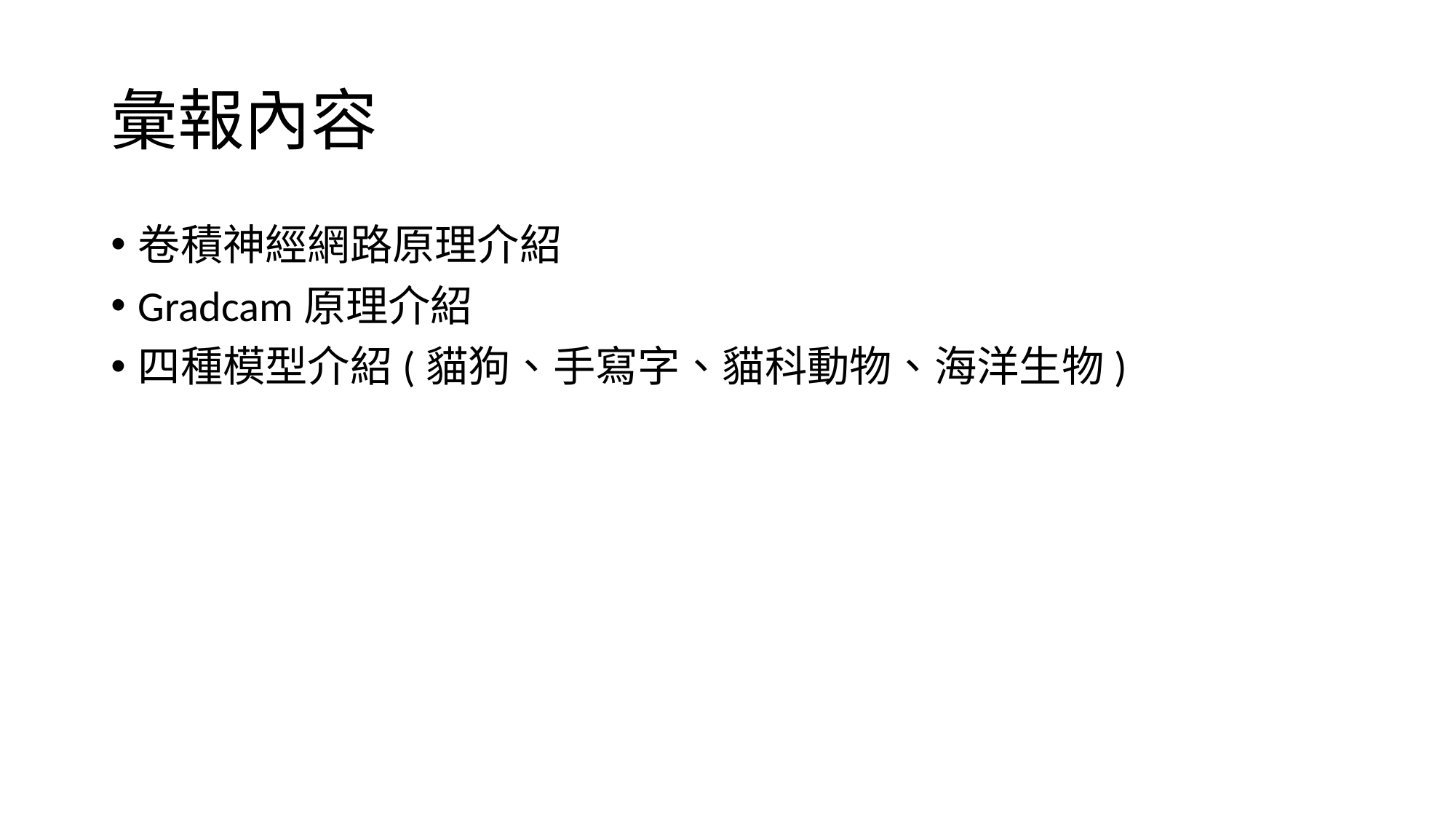

# 彙報內容
卷積神經網路原理介紹
Gradcam原理介紹
四種模型介紹(貓狗、手寫字、貓科動物、海洋生物)